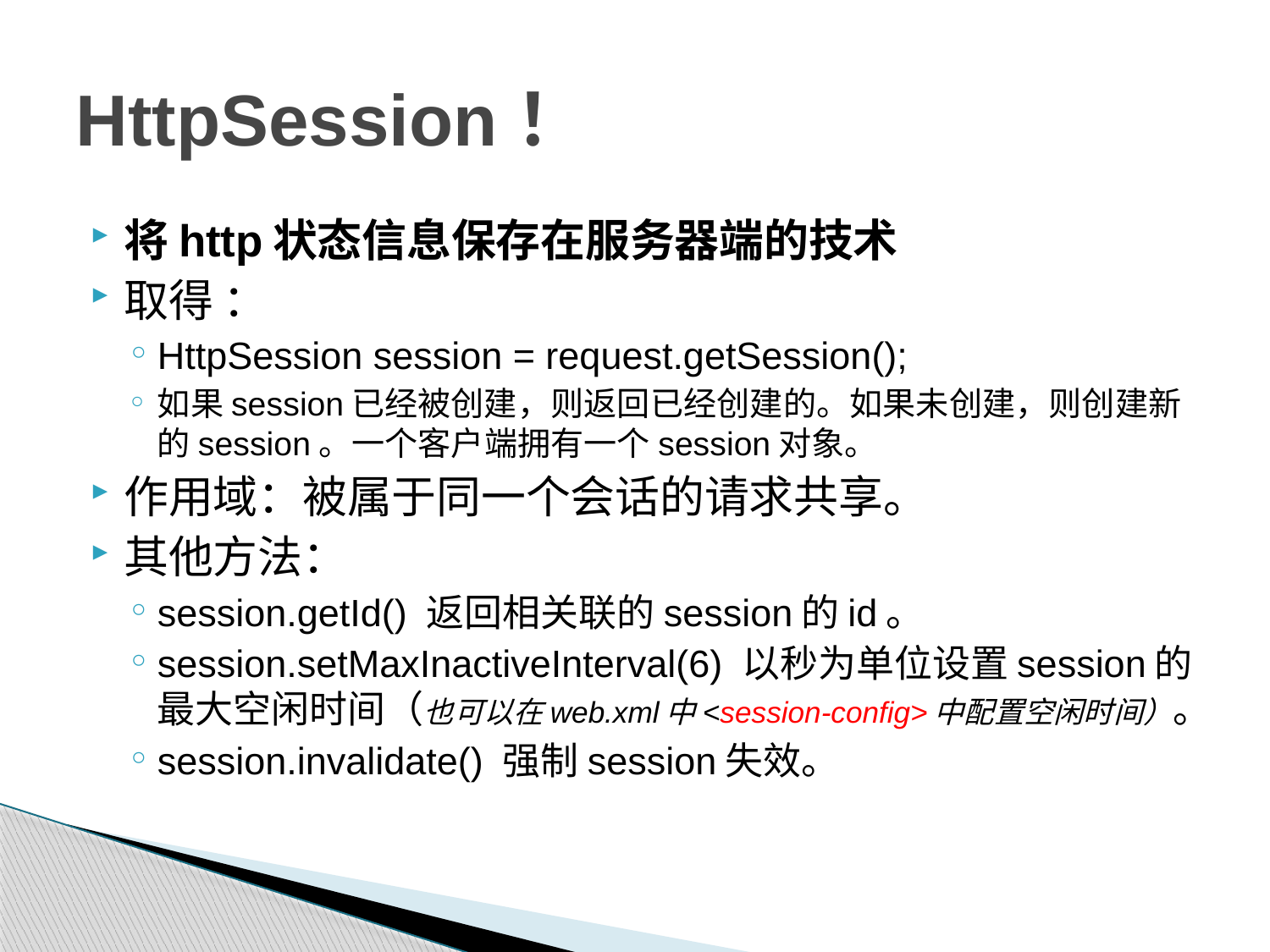

# HttpSession！
将http状态信息保存在服务器端的技术
取得 ：
HttpSession session = request.getSession();
如果session已经被创建，则返回已经创建的。如果未创建，则创建新的session。一个客户端拥有一个session对象。
作用域：被属于同一个会话的请求共享。
其他方法：
session.getId() 返回相关联的session的id。
session.setMaxInactiveInterval(6) 以秒为单位设置session的最大空闲时间（也可以在web.xml中<session-config>中配置空闲时间）。
session.invalidate() 强制session失效。